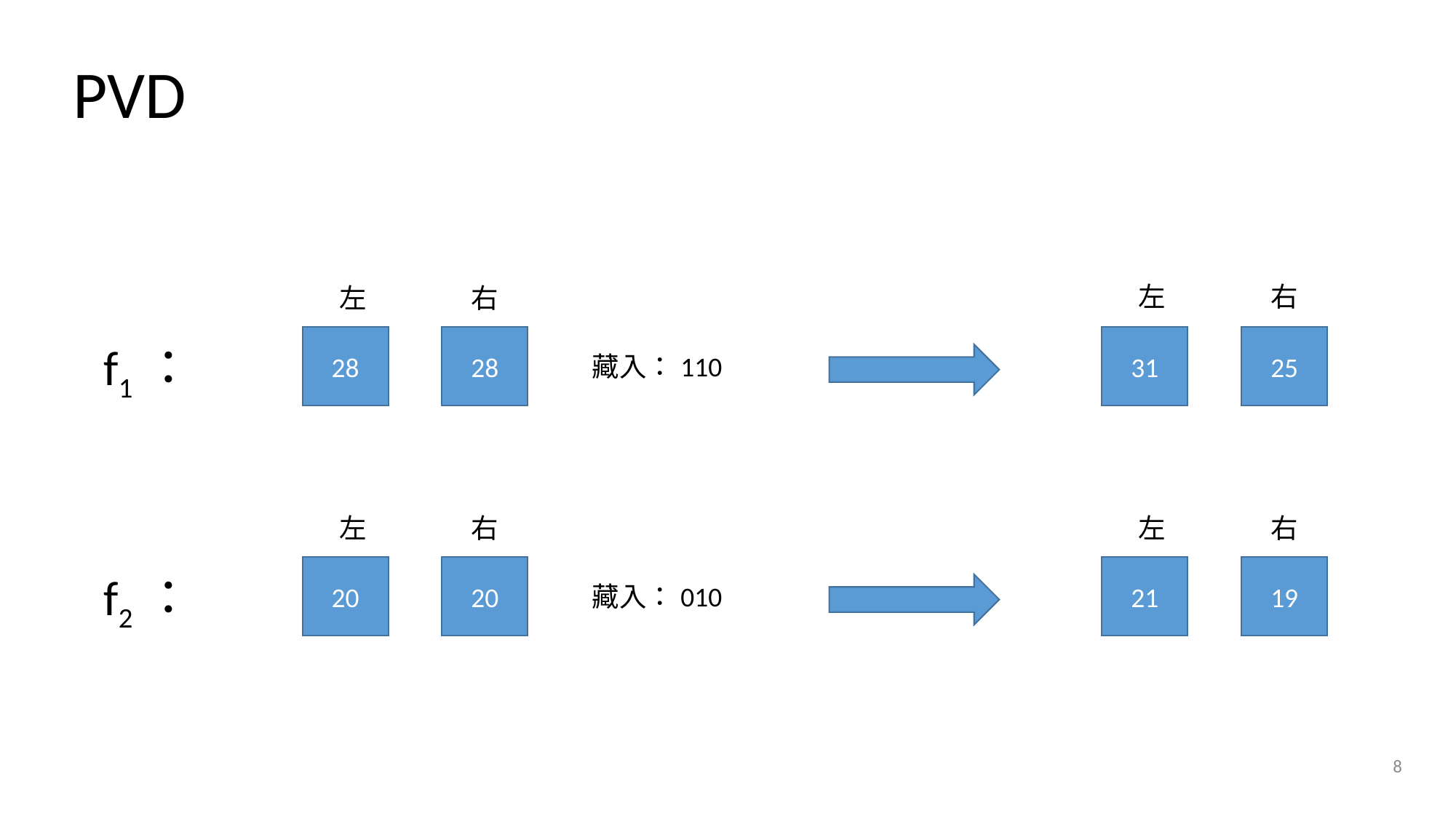

# PVD
左                 右
左                 右
28
28
31
25
f1：
藏入：110

左                 右
左                 右
20
20
21
19
f2：
藏入：010

8